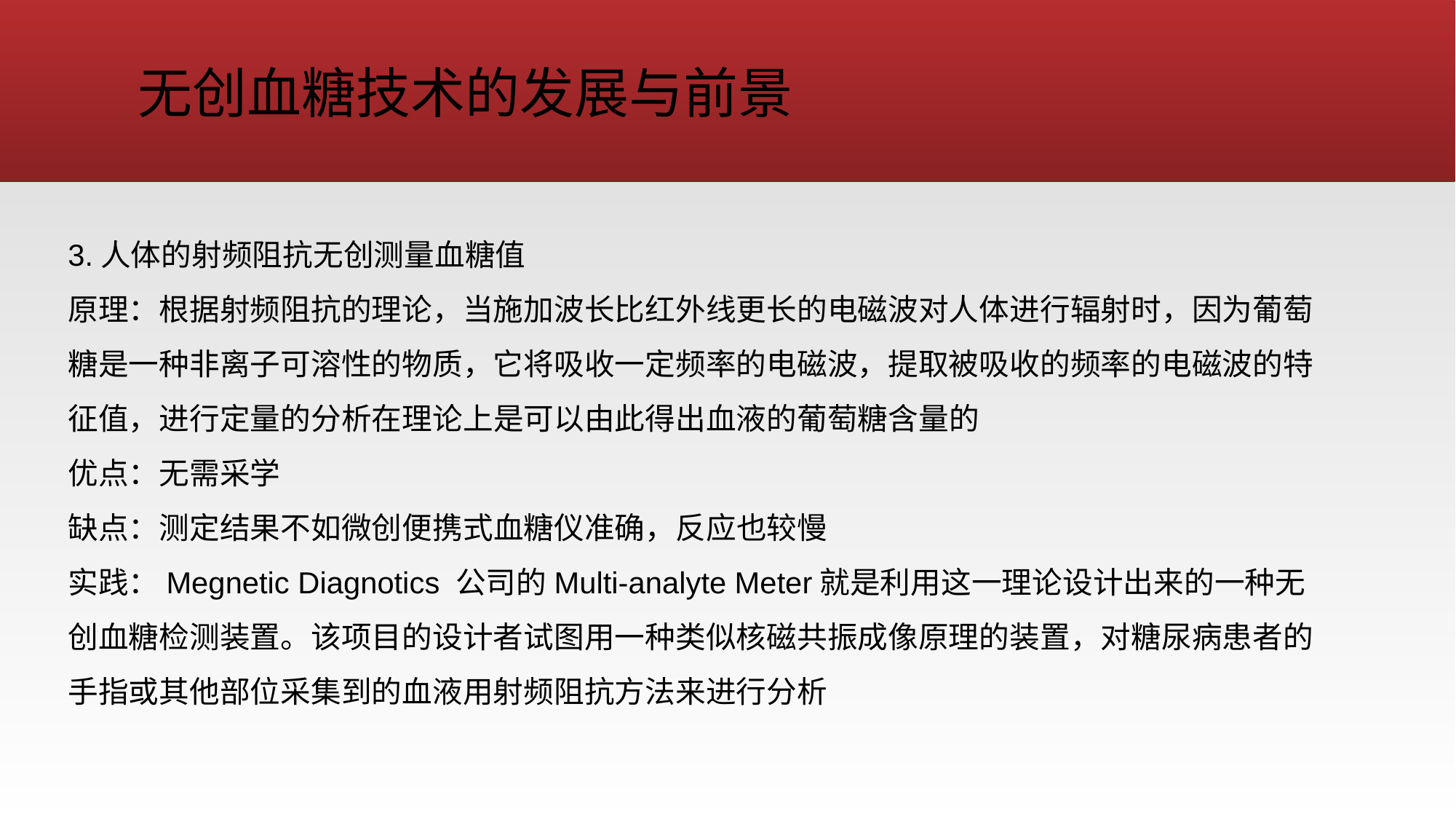

无创血糖技术的发展与前景
3.人体的射频阻抗无创测量血糖值
原理：根据射频阻抗的理论，当施加波长比红外线更长的电磁波对人体进行辐射时，因为葡萄糖是一种非离子可溶性的物质，它将吸收一定频率的电磁波，提取被吸收的频率的电磁波的特征值，进行定量的分析在理论上是可以由此得出血液的葡萄糖含量的
优点：无需采学
缺点：测定结果不如微创便携式血糖仪准确，反应也较慢
实践：Megnetic Diagnotics 公司的Multi-analyte Meter就是利用这一理论设计出来的一种无创血糖检测装置。该项目的设计者试图用一种类似核磁共振成像原理的装置，对糖尿病患者的手指或其他部位采集到的血液用射频阻抗方法来进行分析